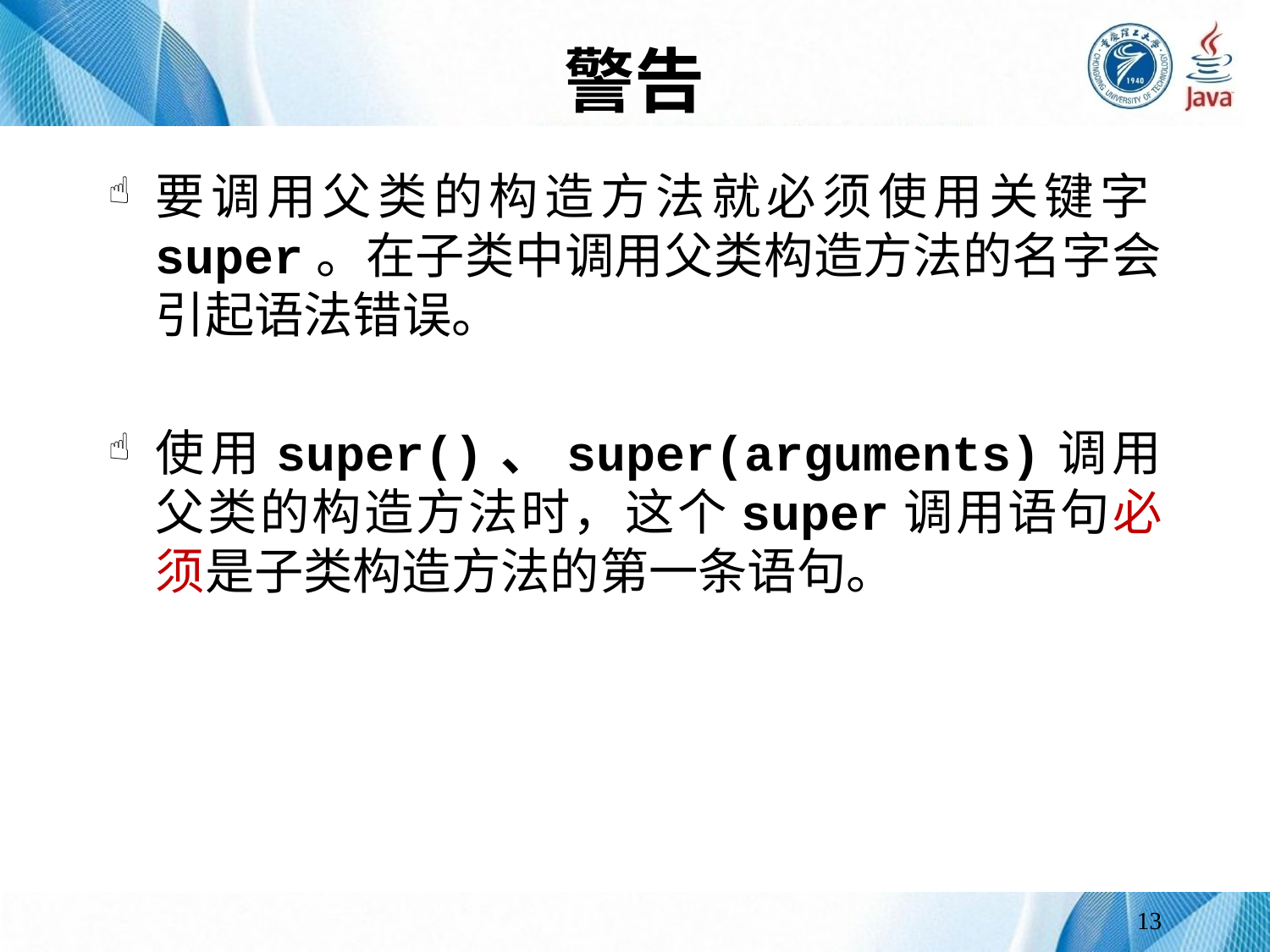

# 警告
要调用父类的构造方法就必须使用关键字super。在子类中调用父类构造方法的名字会引起语法错误。

使用super()、super(arguments)调用父类的构造方法时，这个super调用语句必须是子类构造方法的第一条语句。
13